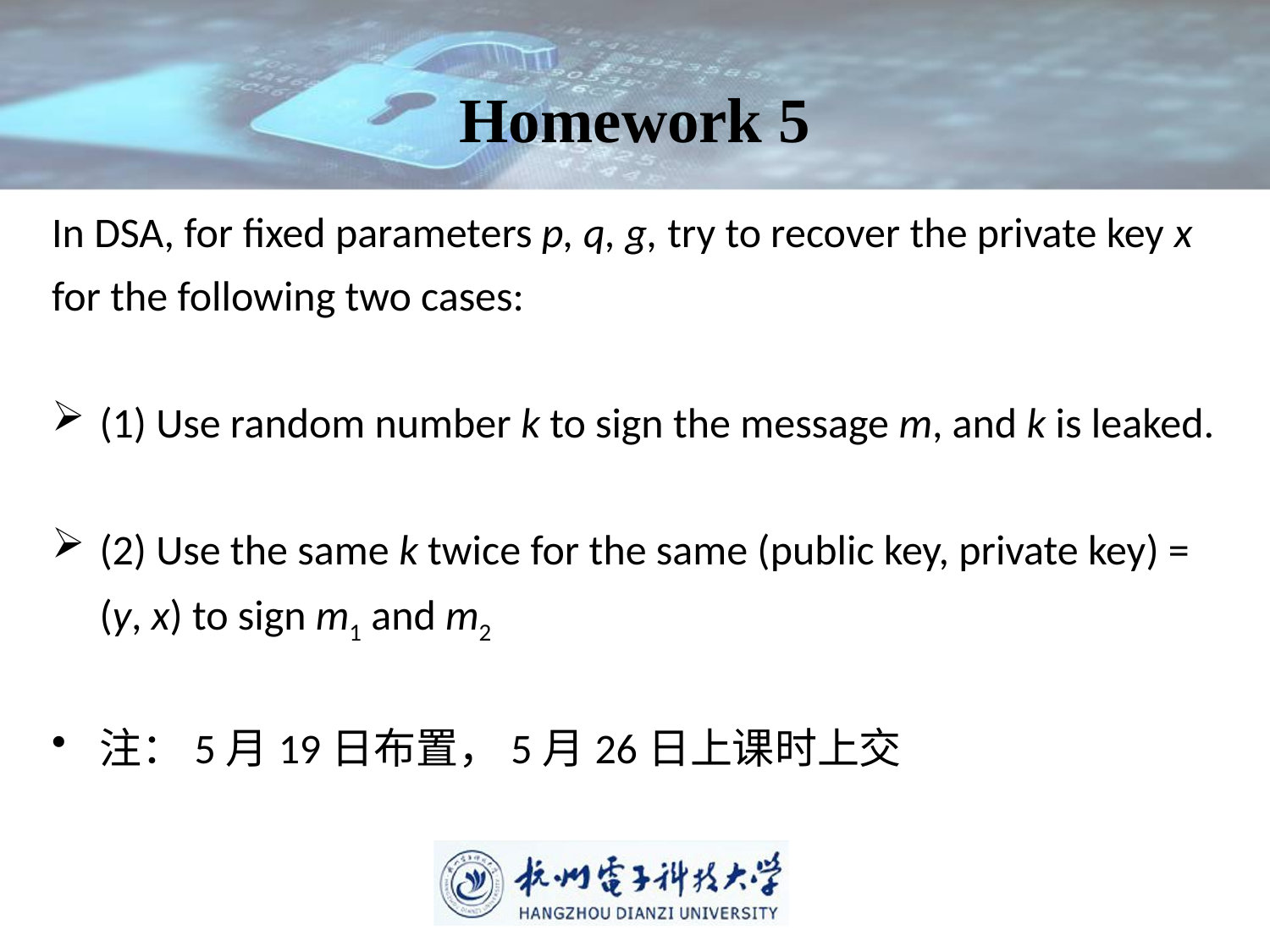

# Homework 5
In DSA, for fixed parameters p, q, g, try to recover the private key x for the following two cases:

(1) Use random number k to sign the message m, and k is leaked.

(2) Use the same k twice for the same (public key, private key) = (y, x) to sign m1 and m2

注：5月19日布置，5月26日上课时上交